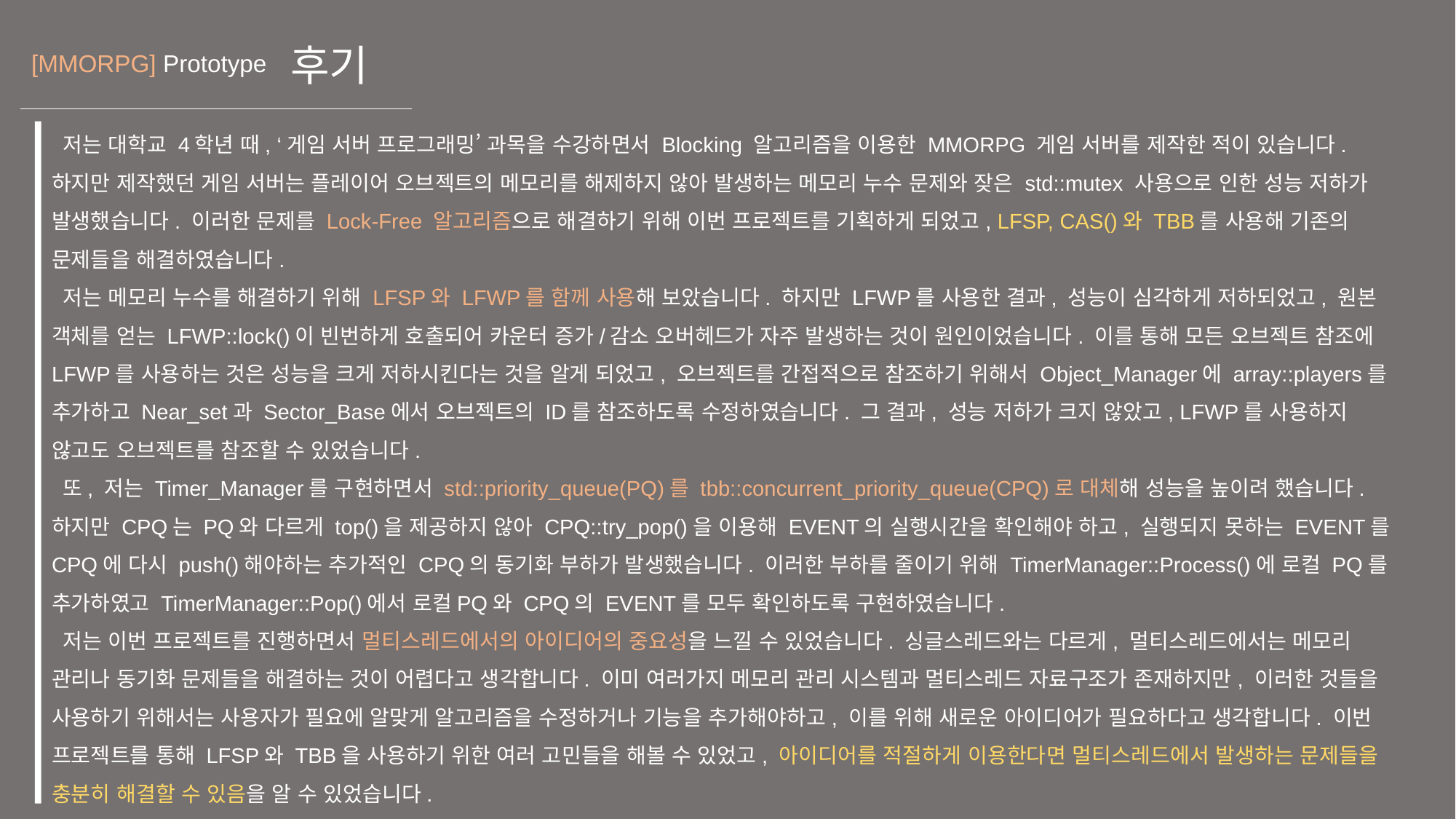

# 후기
[MMORPG] Prototype
 저는 대학교 4학년 때, ‘게임 서버 프로그래밍’ 과목을 수강하면서 Blocking 알고리즘을 이용한 MMORPG 게임 서버를 제작한 적이 있습니다. 하지만 제작했던 게임 서버는 플레이어 오브젝트의 메모리를 해제하지 않아 발생하는 메모리 누수 문제와 잦은 std::mutex 사용으로 인한 성능 저하가 발생했습니다. 이러한 문제를 Lock-Free 알고리즘으로 해결하기 위해 이번 프로젝트를 기획하게 되었고, LFSP, CAS()와 TBB를 사용해 기존의 문제들을 해결하였습니다.
 저는 메모리 누수를 해결하기 위해 LFSP와 LFWP를 함께 사용해 보았습니다. 하지만 LFWP를 사용한 결과, 성능이 심각하게 저하되었고, 원본 객체를 얻는 LFWP::lock()이 빈번하게 호출되어 카운터 증가/감소 오버헤드가 자주 발생하는 것이 원인이었습니다. 이를 통해 모든 오브젝트 참조에 LFWP를 사용하는 것은 성능을 크게 저하시킨다는 것을 알게 되었고, 오브젝트를 간접적으로 참조하기 위해서 Object_Manager에 array::players를 추가하고 Near_set과 Sector_Base에서 오브젝트의 ID를 참조하도록 수정하였습니다. 그 결과, 성능 저하가 크지 않았고, LFWP를 사용하지 않고도 오브젝트를 참조할 수 있었습니다.
 또, 저는 Timer_Manager를 구현하면서 std::priority_queue(PQ)를 tbb::concurrent_priority_queue(CPQ)로 대체해 성능을 높이려 했습니다. 하지만 CPQ는 PQ와 다르게 top()을 제공하지 않아 CPQ::try_pop()을 이용해 EVENT의 실행시간을 확인해야 하고, 실행되지 못하는 EVENT를 CPQ에 다시 push()해야하는 추가적인 CPQ의 동기화 부하가 발생했습니다. 이러한 부하를 줄이기 위해 TimerManager::Process()에 로컬 PQ를 추가하였고 TimerManager::Pop()에서 로컬PQ와 CPQ의 EVENT를 모두 확인하도록 구현하였습니다.
 저는 이번 프로젝트를 진행하면서 멀티스레드에서의 아이디어의 중요성을 느낄 수 있었습니다. 싱글스레드와는 다르게, 멀티스레드에서는 메모리 관리나 동기화 문제들을 해결하는 것이 어렵다고 생각합니다. 이미 여러가지 메모리 관리 시스템과 멀티스레드 자료구조가 존재하지만, 이러한 것들을 사용하기 위해서는 사용자가 필요에 알맞게 알고리즘을 수정하거나 기능을 추가해야하고, 이를 위해 새로운 아이디어가 필요하다고 생각합니다. 이번 프로젝트를 통해 LFSP와 TBB을 사용하기 위한 여러 고민들을 해볼 수 있었고, 아이디어를 적절하게 이용한다면 멀티스레드에서 발생하는 문제들을 충분히 해결할 수 있음을 알 수 있었습니다.